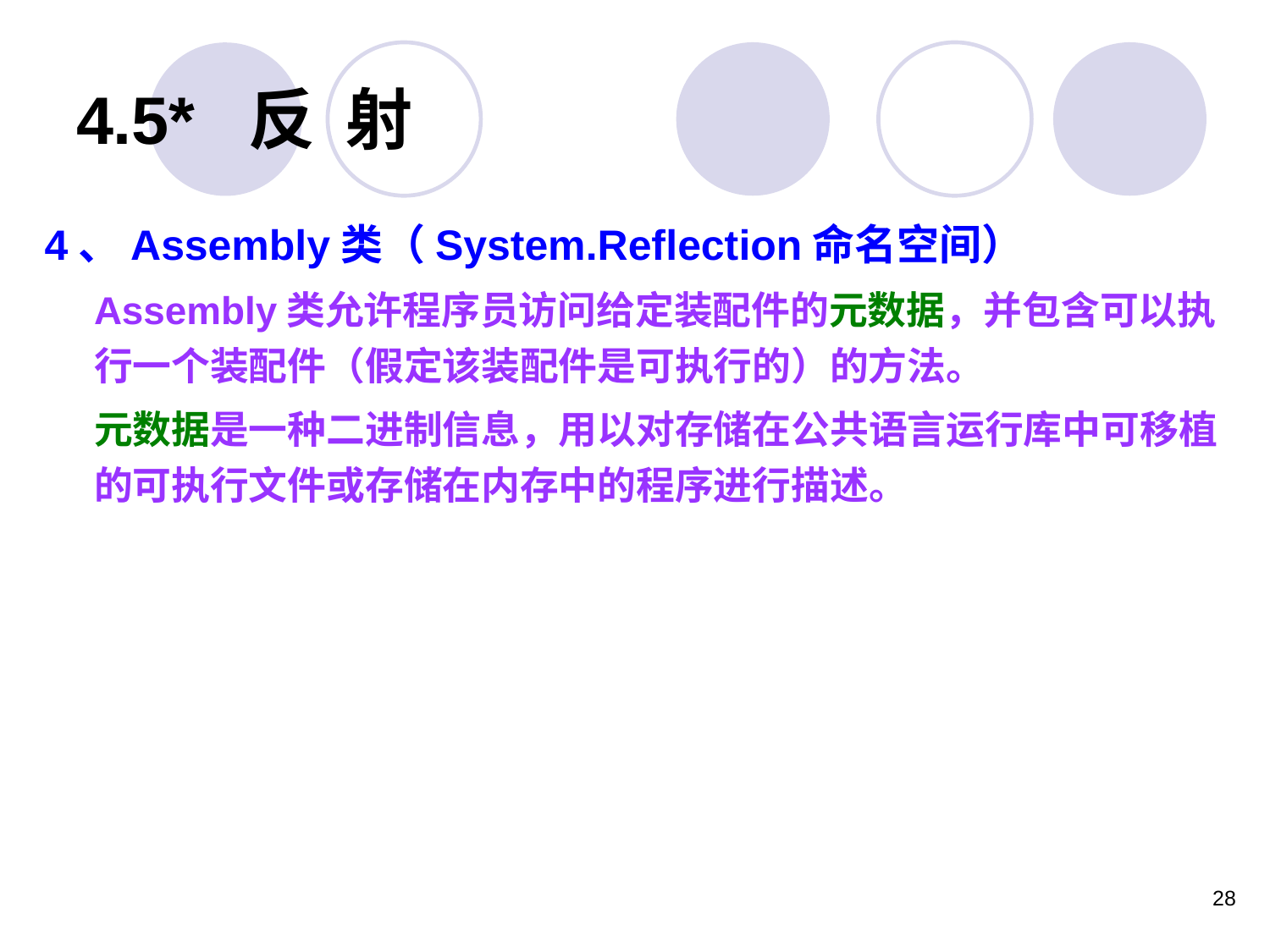

# 4.5*  反  射
4、Assembly类（System.Reflection命名空间）
Assembly类允许程序员访问给定装配件的元数据，并包含可以执行一个装配件（假定该装配件是可执行的）的方法。
元数据是一种二进制信息，用以对存储在公共语言运行库中可移植的可执行文件或存储在内存中的程序进行描述。

28